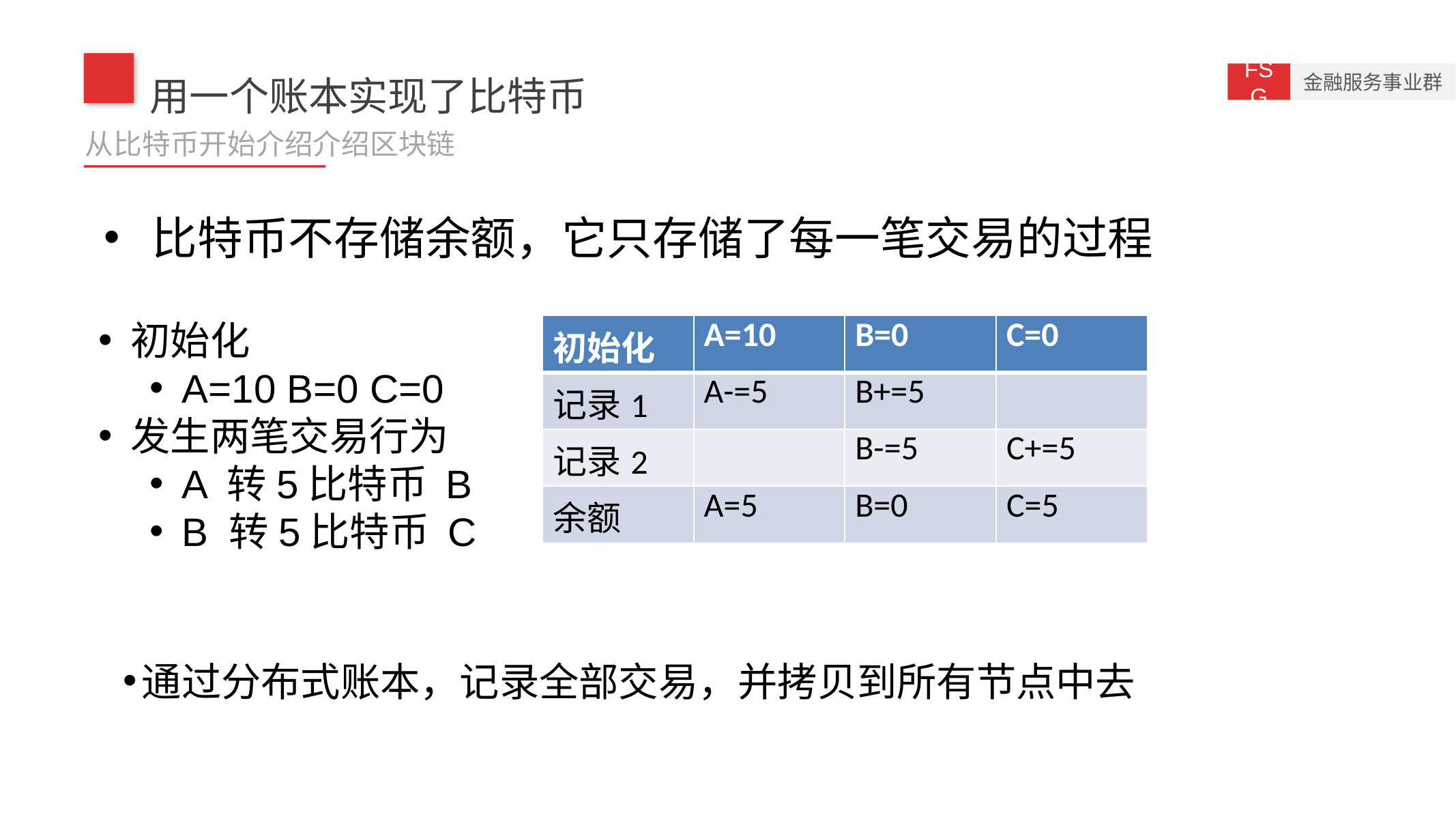

用一个账本实现了比特币

从比特币开始介绍介绍区块链

比特币不存储余额，它只存储了每一笔交易的过程

初始化
A=10 B=0 C=0
发生两笔交易行为
A 转5比特币 B
B 转5比特币 C
| 初始化 | A=10 | B=0 | C=0 |
| --- | --- | --- | --- |
| 记录1 | A-=5 | B+=5 |  |
| 记录2 |  | B-=5 | C+=5 |
| 余额 | A=5 | B=0 | C=5 |
通过分布式账本，记录全部交易，并拷贝到所有节点中去